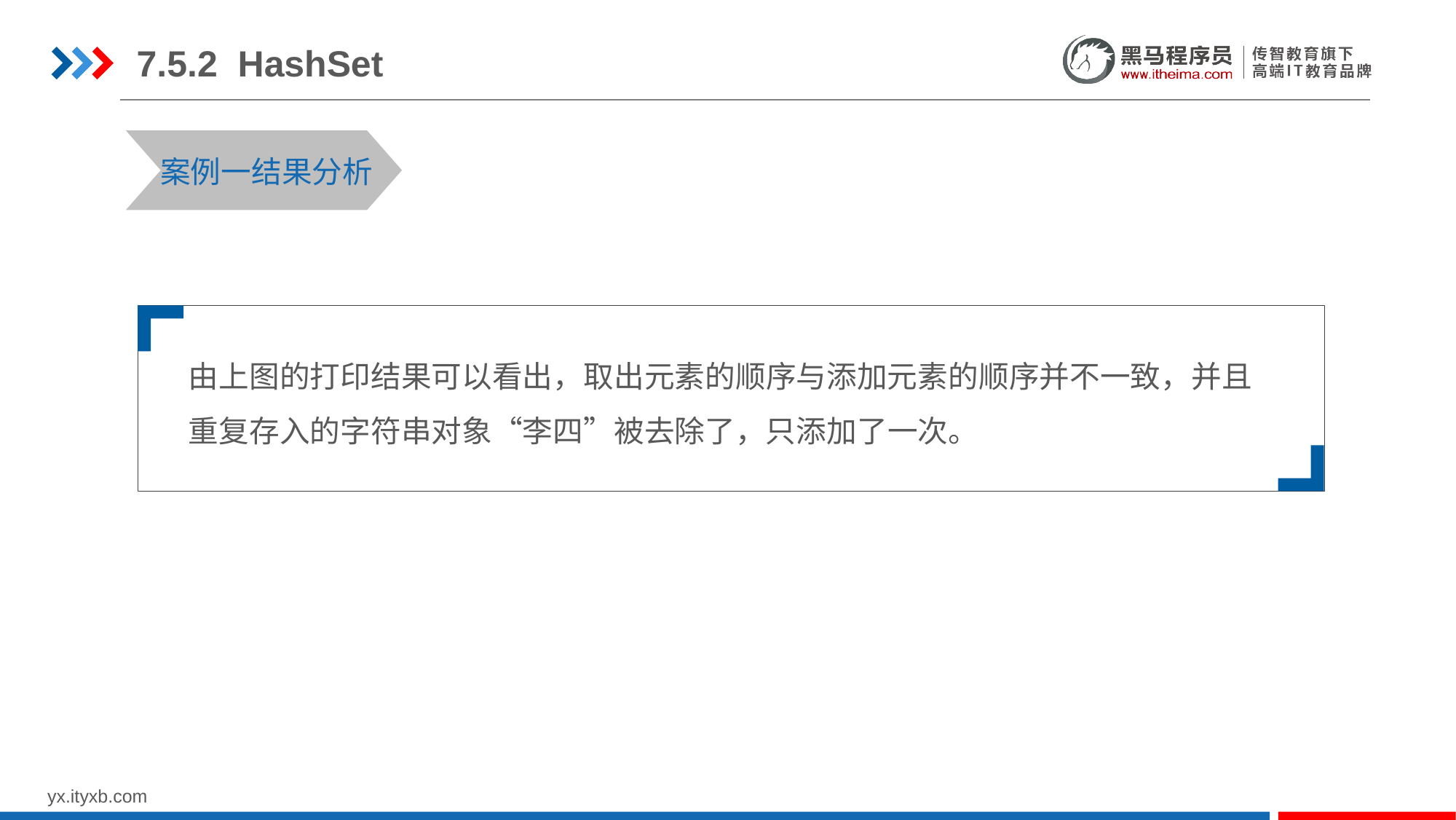

7.5.2  HashSet

案例一结果分析

由上图的打印结果可以看出，取出元素的顺序与添加元素的顺序并不一致，并且重复存入的字符串对象“李四”被去除了，只添加了一次。